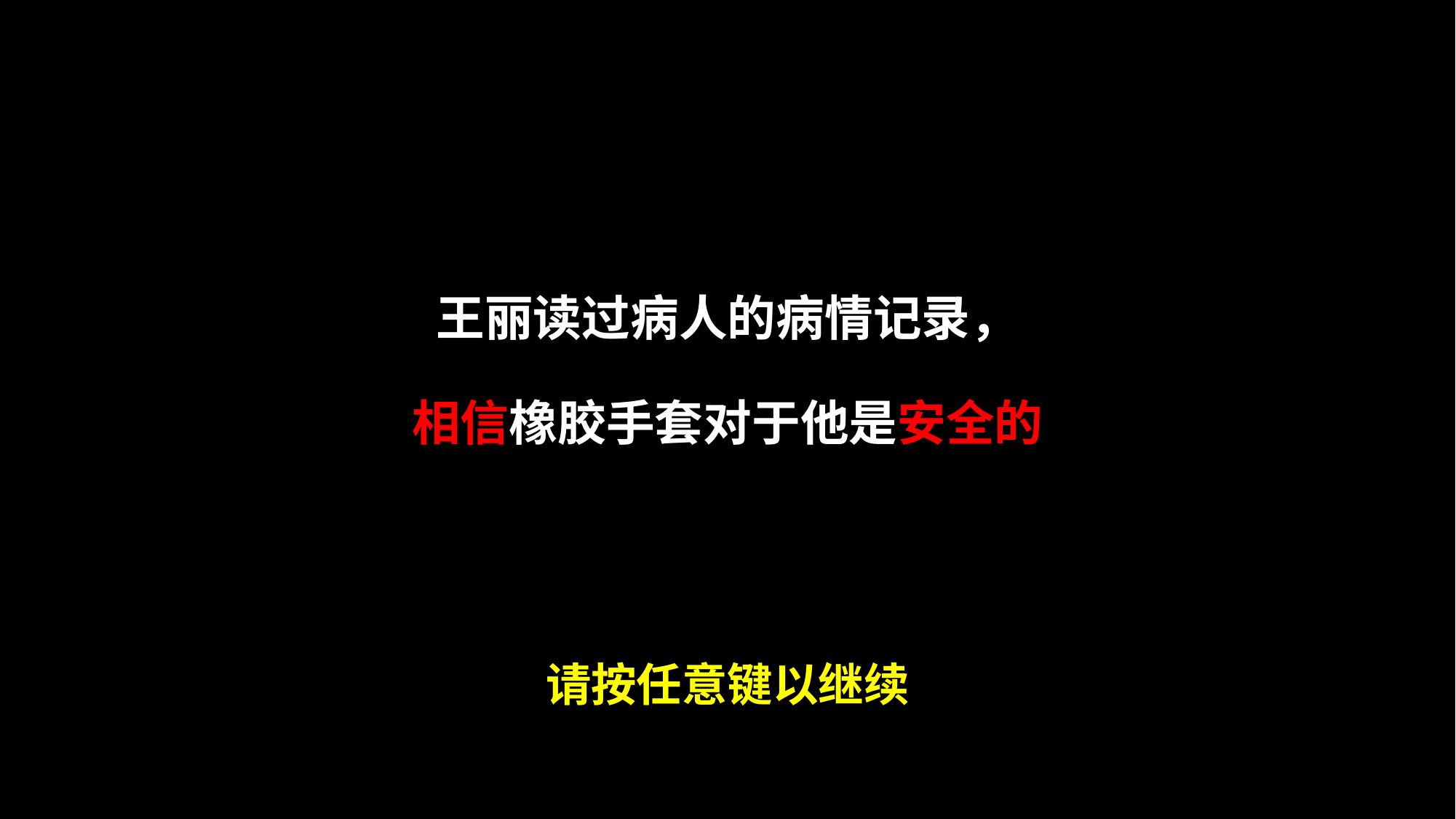

# 王丽读过病人的病情记录， 相信橡胶手套对于他是安全的
请按任意键以继续